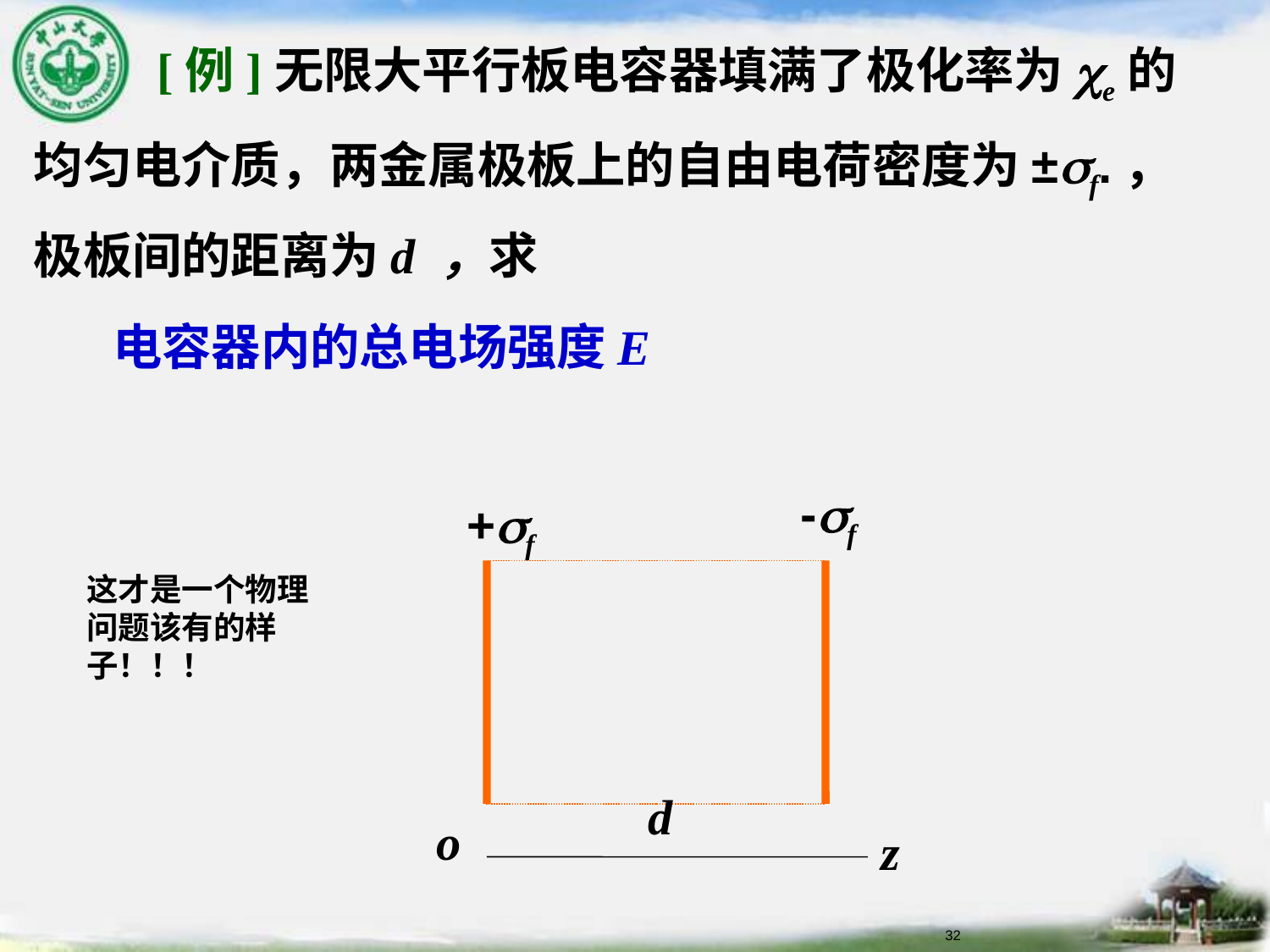

[例]无限大平行板电容器填满了极化率为χe的均匀电介质，两金属极板上的自由电荷密度为±σf.，极板间的距离为d ，求
      电容器内的总电场强度E

-σf
+σf

这才是一个物理问题该有的样子！！！
d
o
z

32